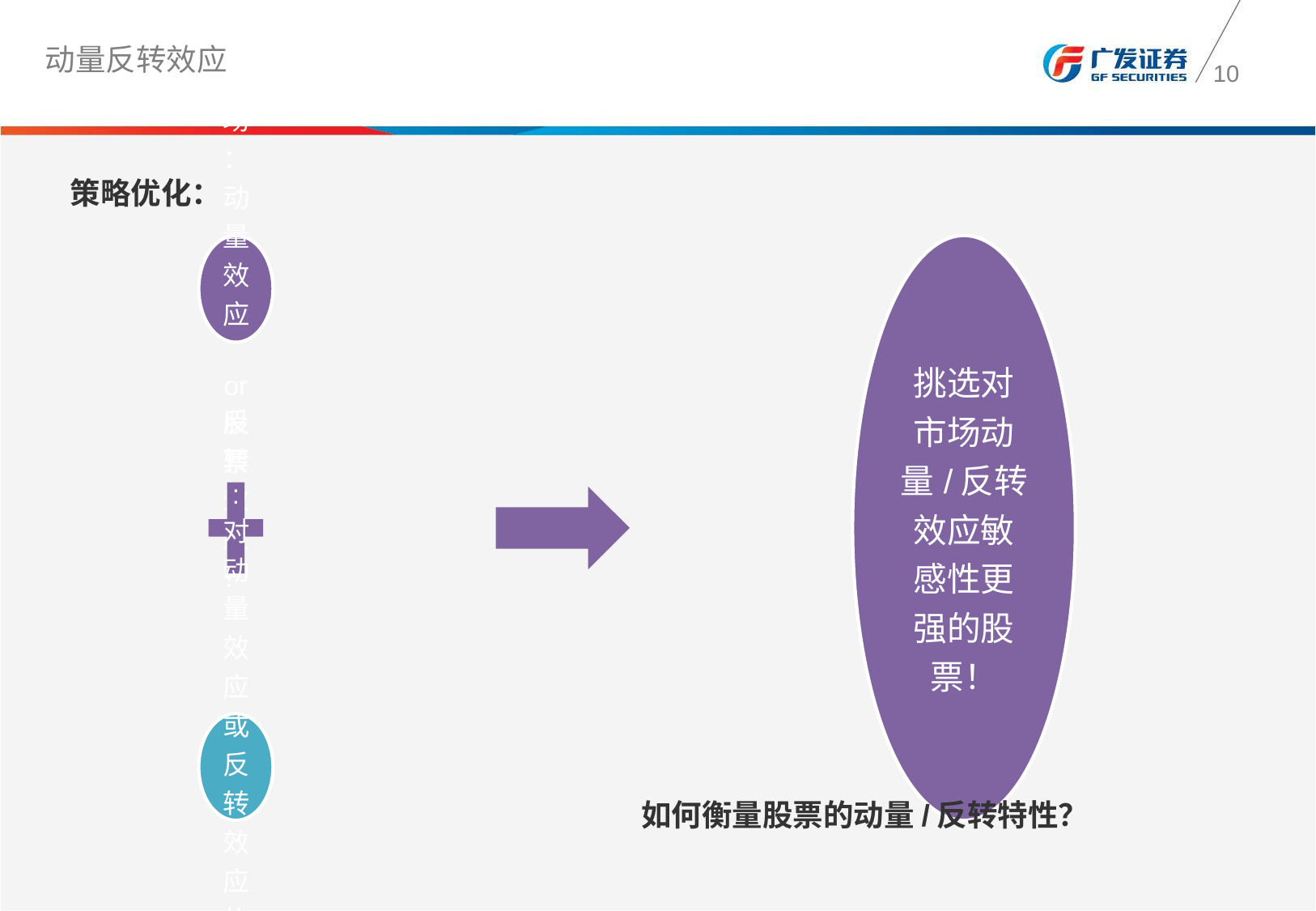

动量反转效应
10
策略优化：
挑选对市场动量/反转效应敏感性更强的股票！
如何衡量股票的动量/反转特性？